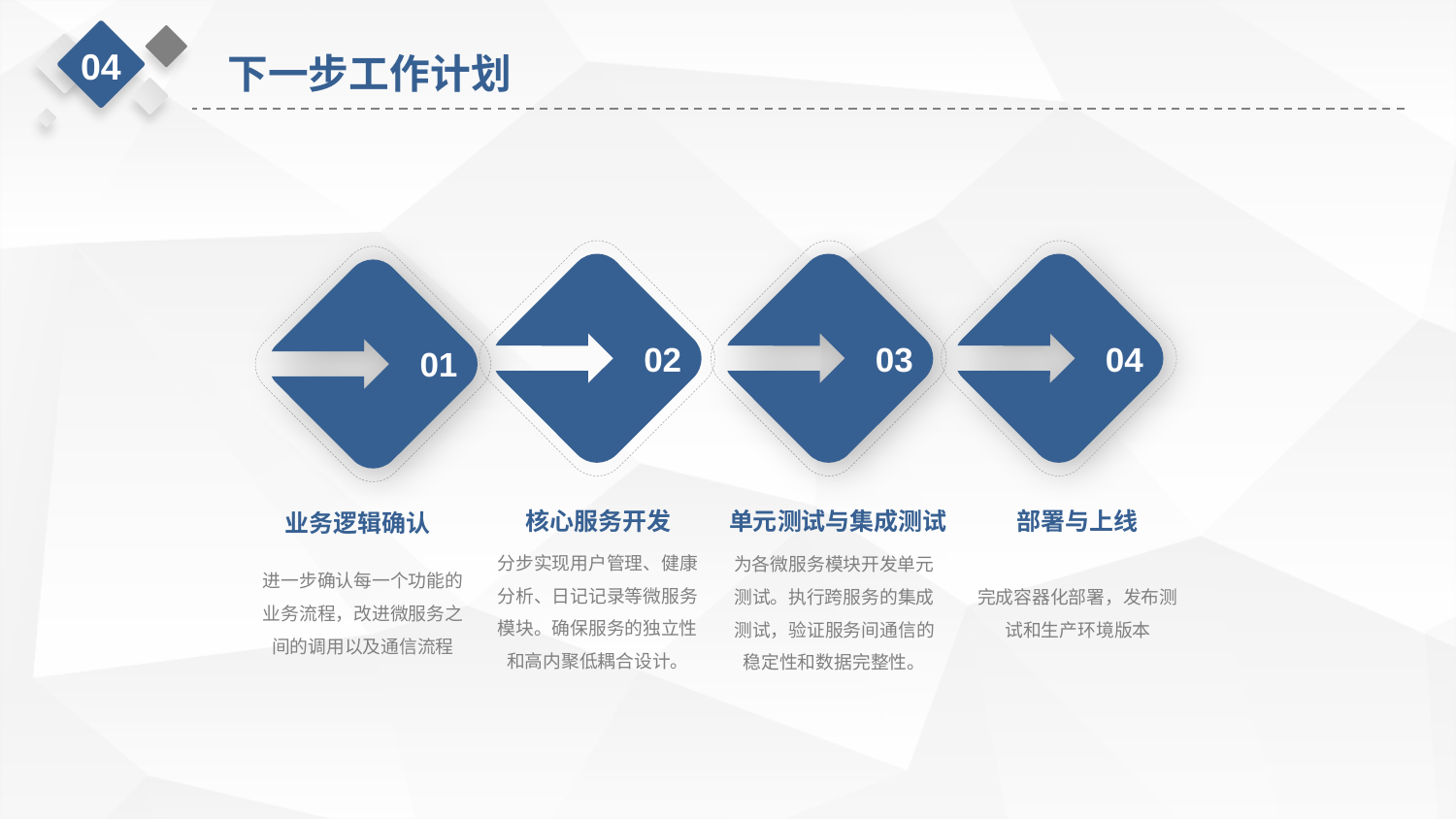

04

下一步工作计划

04

03

02

01
单元测试与集成测试
为各微服务模块开发单元测试。执行跨服务的集成测试，验证服务间通信的稳定性和数据完整性。
部署与上线
完成容器化部署，发布测试和生产环境版本
核心服务开发
分步实现用户管理、健康分析、日记记录等微服务模块。确保服务的独立性和高内聚低耦合设计。
业务逻辑确认
进一步确认每一个功能的业务流程，改进微服务之间的调用以及通信流程